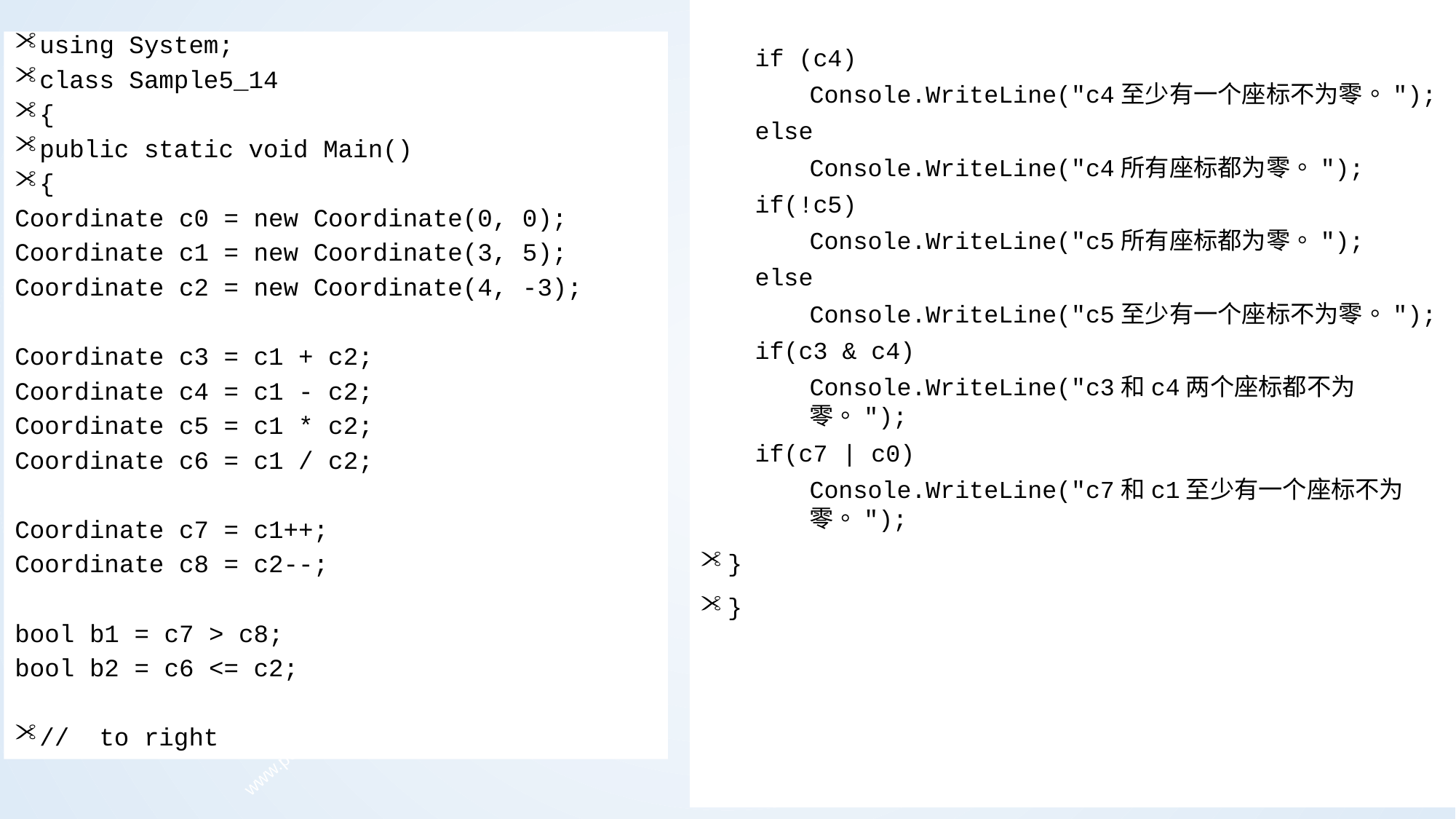

if (c4)
Console.WriteLine("c4至少有一个座标不为零。");
else
Console.WriteLine("c4所有座标都为零。");
if(!c5)
Console.WriteLine("c5所有座标都为零。");
else
Console.WriteLine("c5至少有一个座标不为零。");
if(c3 & c4)
Console.WriteLine("c3和c4两个座标都不为零。");
if(c7 | c0)
Console.WriteLine("c7和c1至少有一个座标不为零。");
}
}
using System;
class Sample5_14
{
public static void Main()
{
Coordinate c0 = new Coordinate(0, 0);
Coordinate c1 = new Coordinate(3, 5);
Coordinate c2 = new Coordinate(4, -3);

Coordinate c3 = c1 + c2;
Coordinate c4 = c1 - c2;
Coordinate c5 = c1 * c2;
Coordinate c6 = c1 / c2;

Coordinate c7 = c1++;
Coordinate c8 = c2--;

bool b1 = c7 > c8;
bool b2 = c6 <= c2;

//  to right
www.pcschoolchina.com
巨匠IT培训